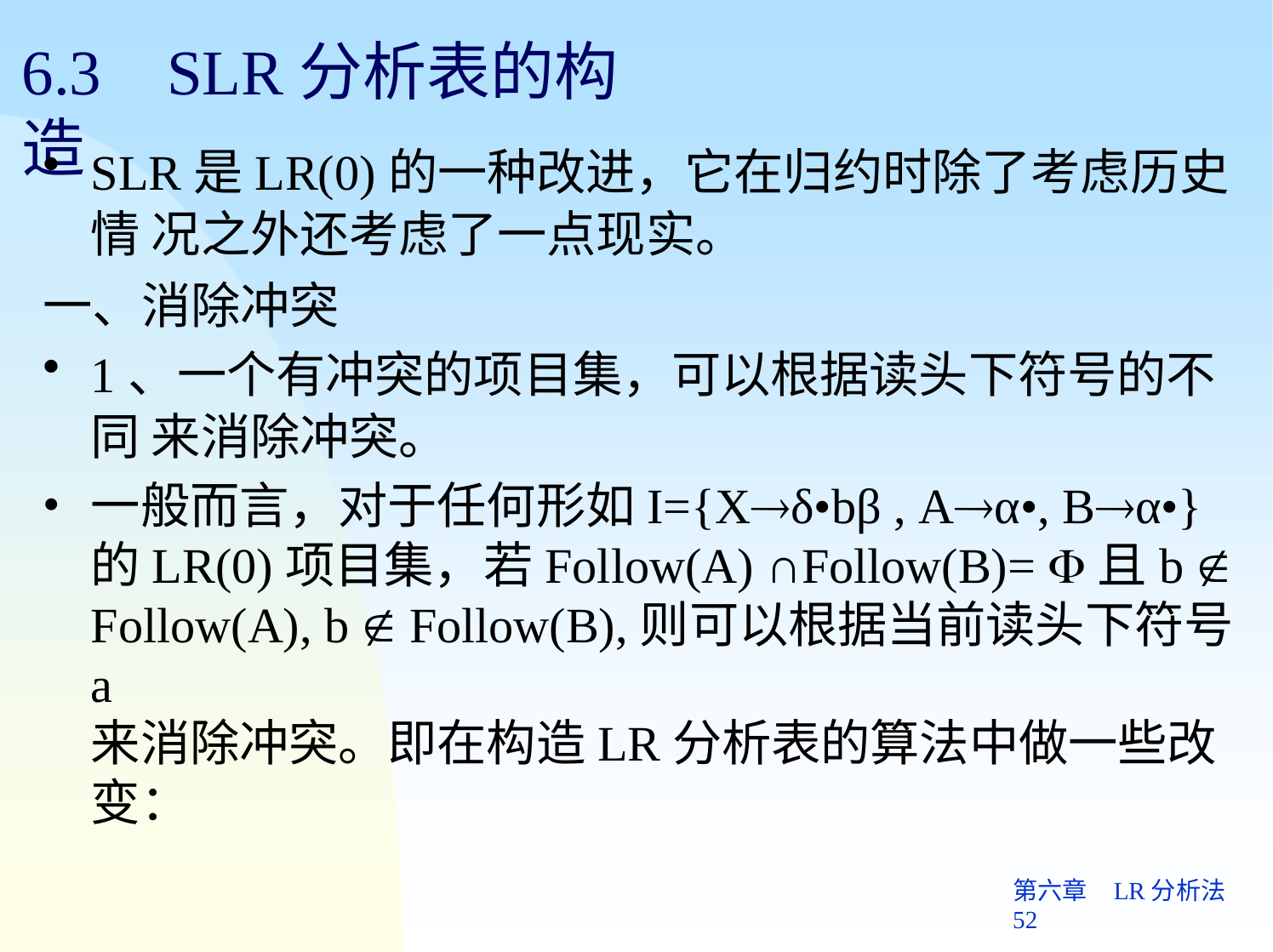

# 6.3	SLR分析表的构造
SLR是LR(0)的一种改进，它在归约时除了考虑历史情 况之外还考虑了一点现实。
一、消除冲突
1、一个有冲突的项目集，可以根据读头下符号的不同 来消除冲突。
一般而言，对于任何形如I={X→δ•bβ , A→α•, B→α•}  的LR(0)项目集，若Follow(A) ∩Follow(B)= Φ且b ∉ Follow(A), b ∉ Follow(B),则可以根据当前读头下符号a
来消除冲突。即在构造LR分析表的算法中做一些改变：
第六章	LR分析法 52